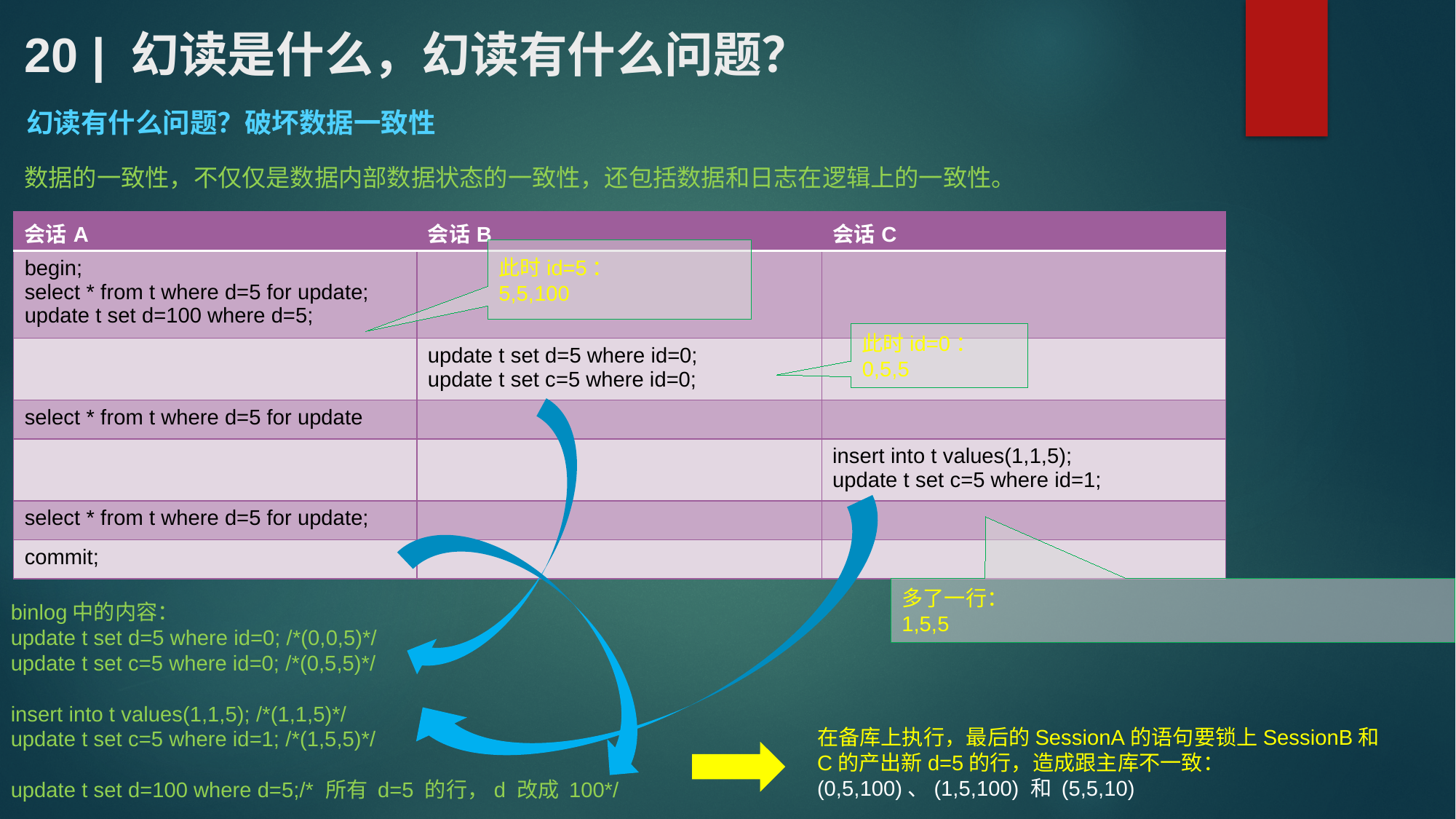

# 20 | 幻读是什么，幻读有什么问题？
幻读有什么问题？破坏数据一致性
数据的一致性，不仅仅是数据内部数据状态的一致性，还包括数据和日志在逻辑上的一致性。
| 会话A | 会话B | 会话C |
| --- | --- | --- |
| begin; select \* from t where d=5 for update; update t set d=100 where d=5; |  |  |
|  | update t set d=5 where id=0; update t set c=5 where id=0; |  |
| select \* from t where d=5 for update |  |  |
|  |  | insert into t values(1,1,5); update t set c=5 where id=1; |
| select \* from t where d=5 for update; |  |  |
| commit; |  |  |
此时id=5：
5,5,100
此时id=0：
0,5,5

某线程正在请求或者持有MDL写锁，把select语句堵住了。

多了一行：
1,5,5
binlog中的内容：
update t set d=5 where id=0; /*(0,0,5)*/
update t set c=5 where id=0; /*(0,5,5)*/

insert into t values(1,1,5); /*(1,1,5)*/
update t set c=5 where id=1; /*(1,5,5)*/

update t set d=100 where d=5;/* 所有 d=5 的行，d 改成 100*/
在备库上执行，最后的SessionA的语句要锁上SessionB和C的产出新d=5的行，造成跟主库不一致：
(0,5,100)、(1,5,100) 和 (5,5,10)